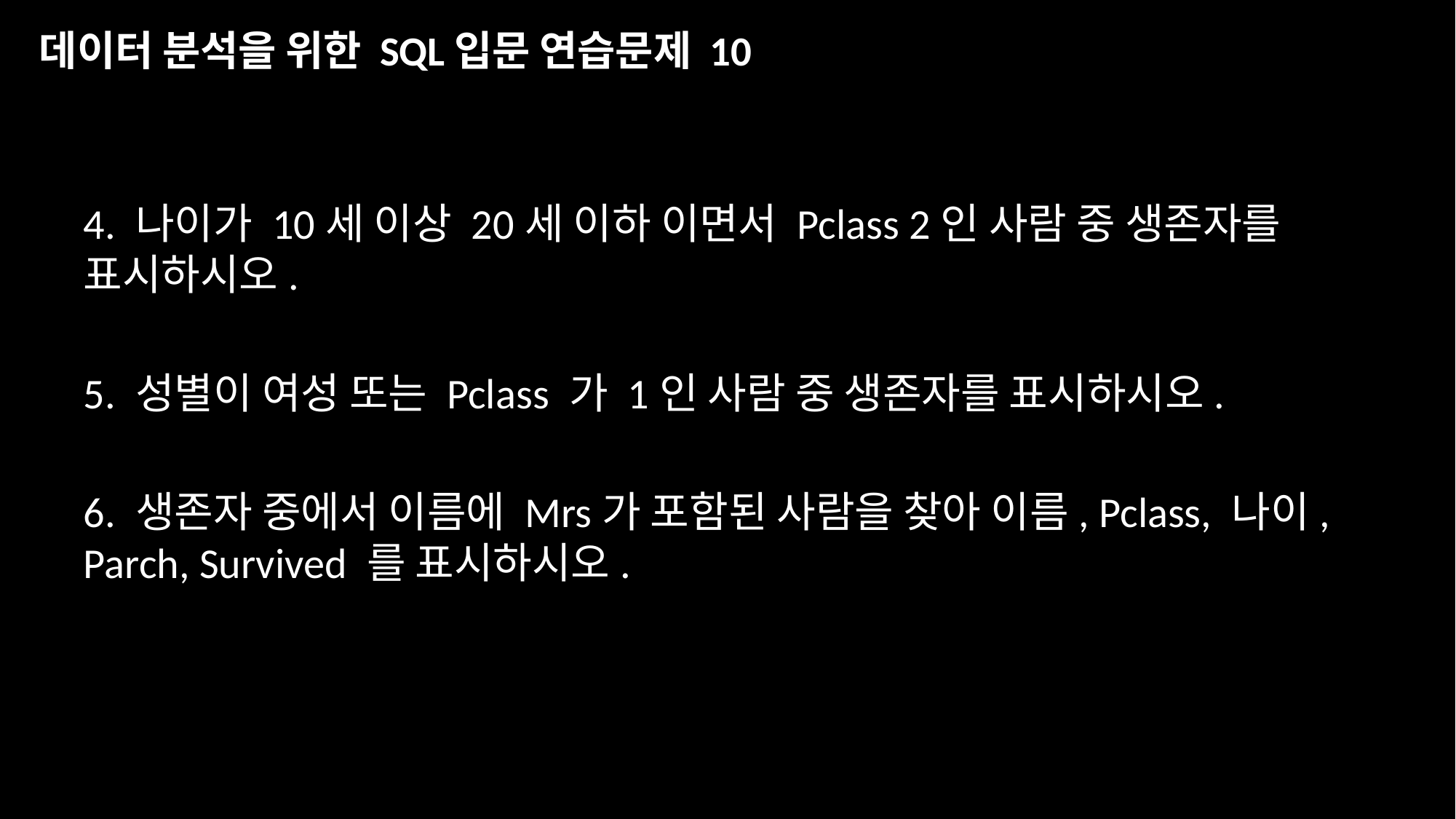

데이터 분석을 위한 SQL입문 연습문제 10
4. 나이가 10세 이상 20세 이하 이면서 Pclass 2인 사람 중 생존자를 표시하시오.

5. 성별이 여성 또는 Pclass 가 1인 사람 중 생존자를 표시하시오.

6. 생존자 중에서 이름에 Mrs가 포함된 사람을 찾아 이름, Pclass, 나이, Parch, Survived 를 표시하시오.
69